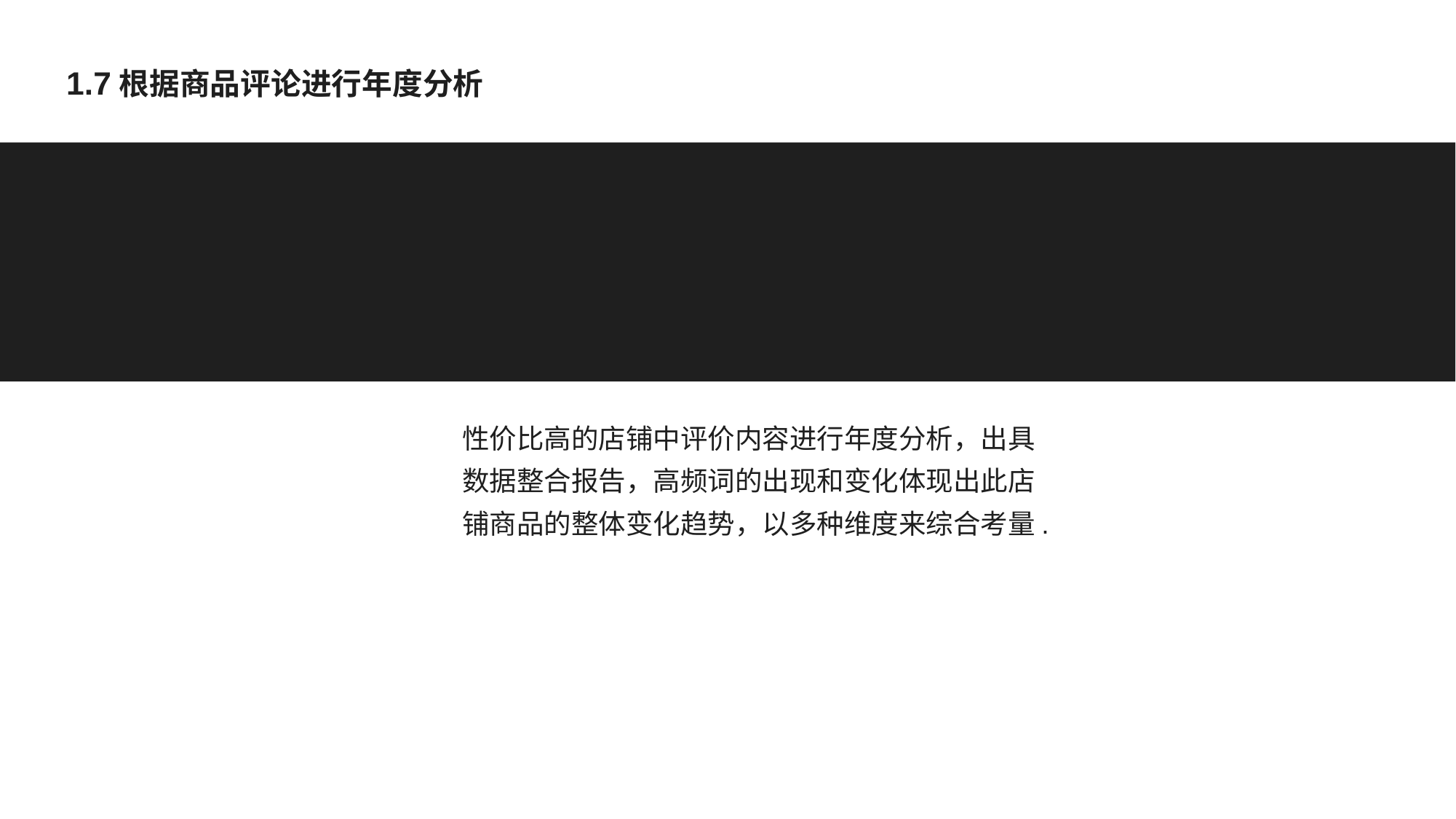

1.7根据商品评论进行年度分析

性价比高的店铺中评价内容进行年度分析，出具数据整合报告，高频词的出现和变化体现出此店铺商品的整体变化趋势，以多种维度来综合考量.